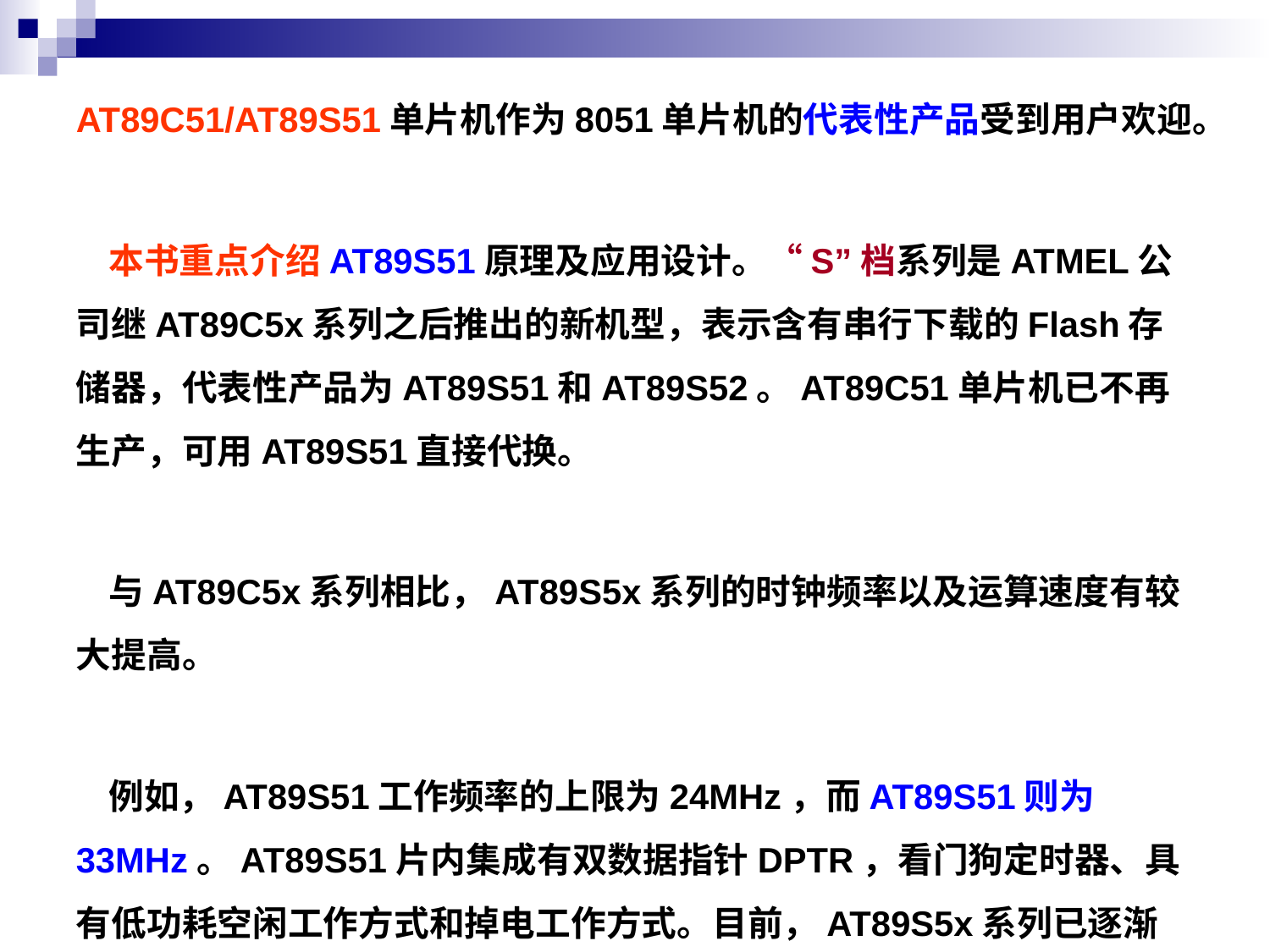

AT89C51/AT89S51单片机作为8051单片机的代表性产品受到用户欢迎。

   本书重点介绍AT89S51原理及应用设计。“S”档系列是ATMEL公司继AT89C5x系列之后推出的新机型，表示含有串行下载的Flash存储器，代表性产品为AT89S51和AT89S52。AT89C51单片机已不再生产，可用AT89S51直接代换。

   与AT89C5x系列相比，AT89S5x系列的时钟频率以及运算速度有较大提高。

   例如，AT89S51工作频率的上限为24MHz，而AT89S51则为33MHz。AT89S51片内集成有双数据指针DPTR，看门狗定时器、具有低功耗空闲工作方式和掉电工作方式。目前，AT89S5x系列已逐渐取代AT89C5x系列。